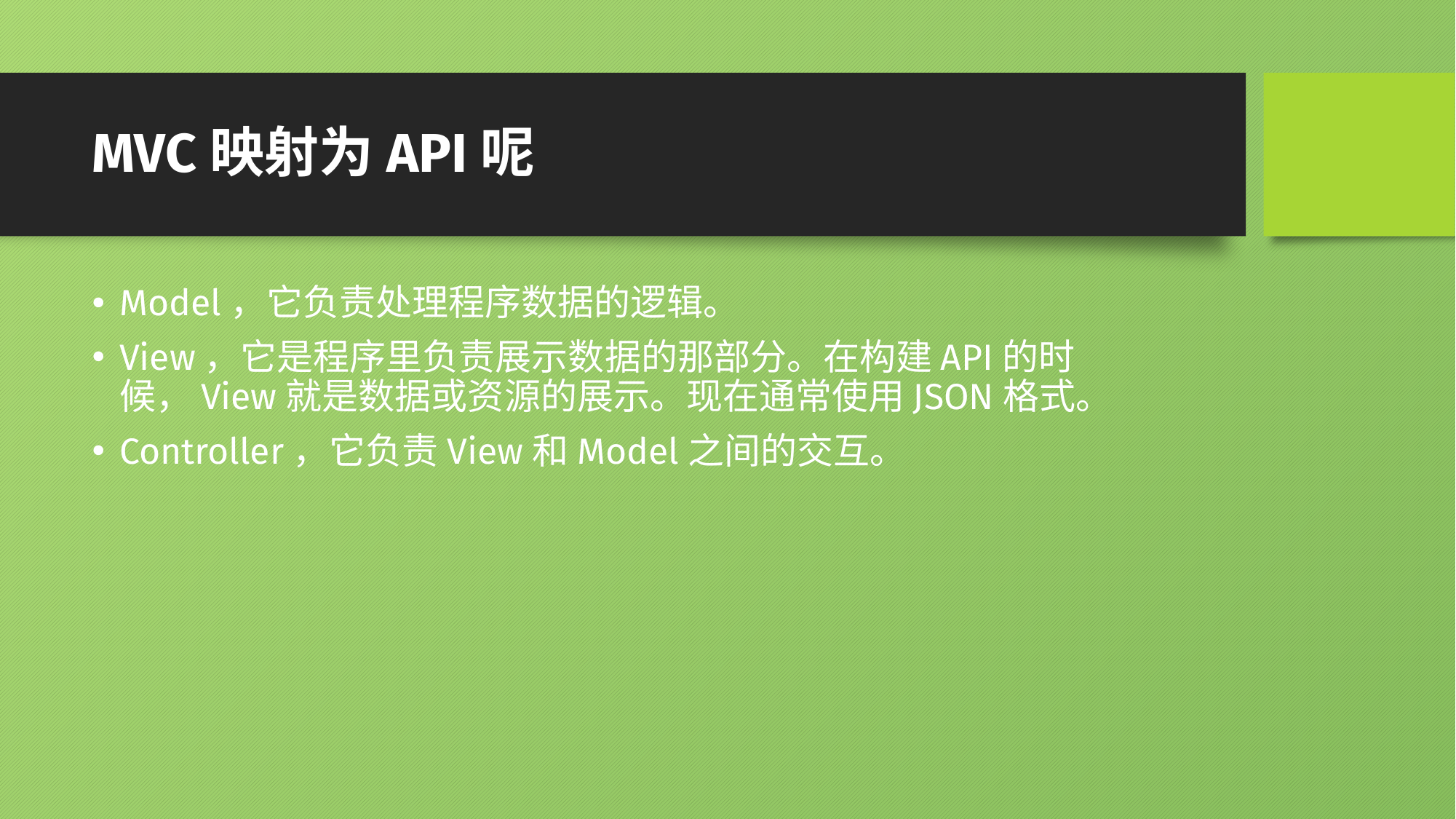

# MVC映射为API呢
Model，它负责处理程序数据的逻辑。
View，它是程序里负责展示数据的那部分。在构建API的时候，View就是数据或资源的展示。现在通常使用JSON格式。
Controller，它负责View和Model之间的交互。